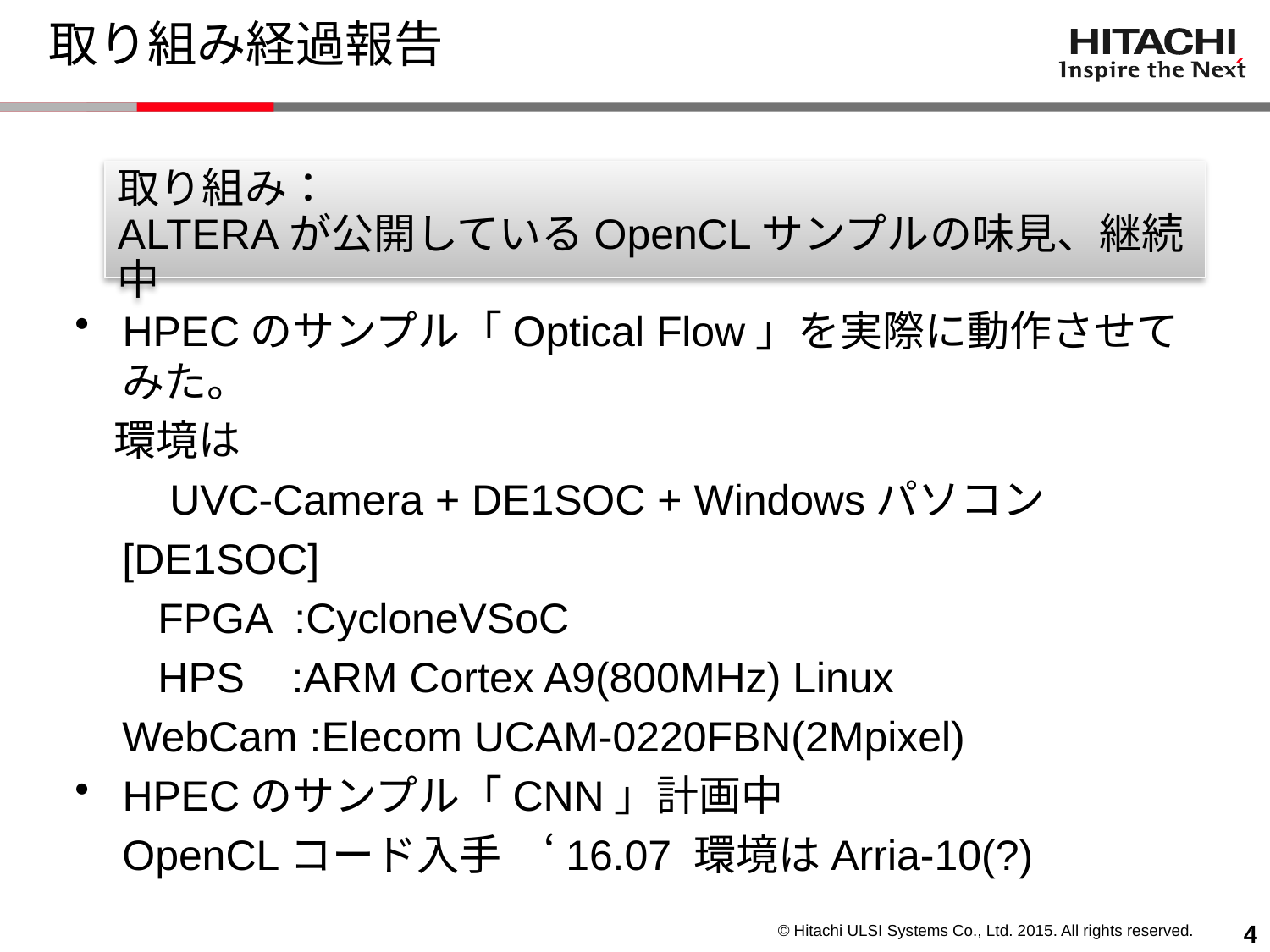

取り組み経過報告
取り組み：
ALTERAが公開しているOpenCLサンプルの味見、継続中
HPECのサンプル「Optical Flow」を実際に動作させてみた。
   環境は
　　UVC-Camera + DE1SOC + Windowsパソコン
    [DE1SOC]
       FPGA  :CycloneVSoC
       HPS    :ARM Cortex A9(800MHz) Linux
    WebCam :Elecom UCAM-0220FBN(2Mpixel)
HPECのサンプル「CNN」計画中
    OpenCLコード入手　‘16.07 環境はArria-10(?)
4